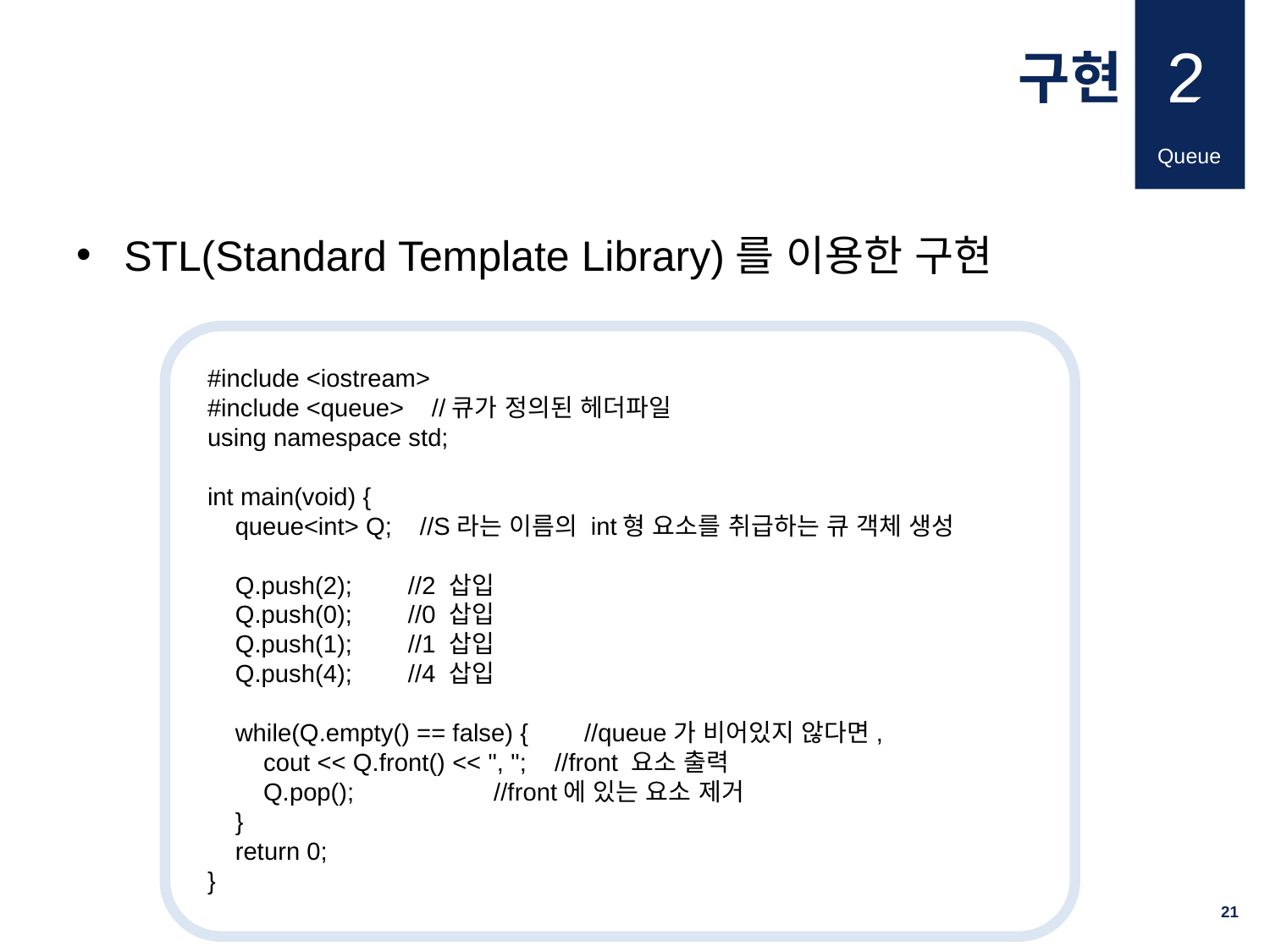

2

구현
Queue
STL(Standard Template Library)를 이용한 구현

#include <iostream>
#include <queue>    //큐가 정의된 헤더파일
using namespace std;

int main(void) {
    queue<int> Q;    //S라는 이름의 int형 요소를 취급하는 큐 객체 생성

    Q.push(2);        //2 삽입
    Q.push(0);        //0 삽입
    Q.push(1);        //1 삽입
    Q.push(4);        //4 삽입

    while(Q.empty() == false) {        //queue가 비어있지 않다면,
        cout << Q.front() << ", ";    //front 요소 출력
        Q.pop();                    //front에 있는 요소 제거
    }
    return 0;
}
21